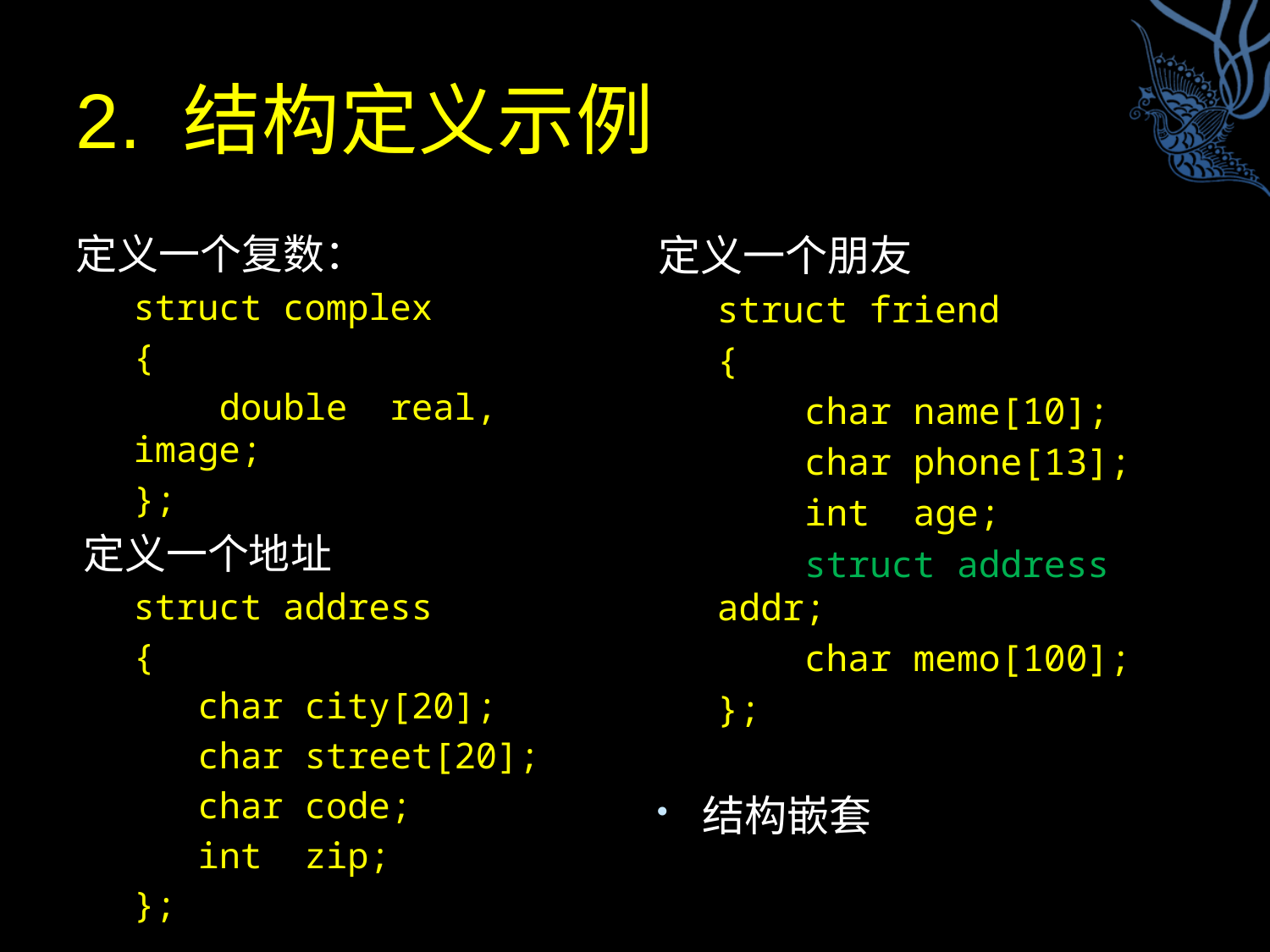

# 2. 结构定义示例
定义一个复数：
struct complex
{
    double  real, image;
};
定义一个地址
struct address
{
   char city[20];
   char street[20];
   char code;
   int  zip;
};

定义一个朋友
struct friend
{
    char name[10];
    char phone[13];
    int  age;
    struct address addr;
    char memo[100];
};

结构嵌套